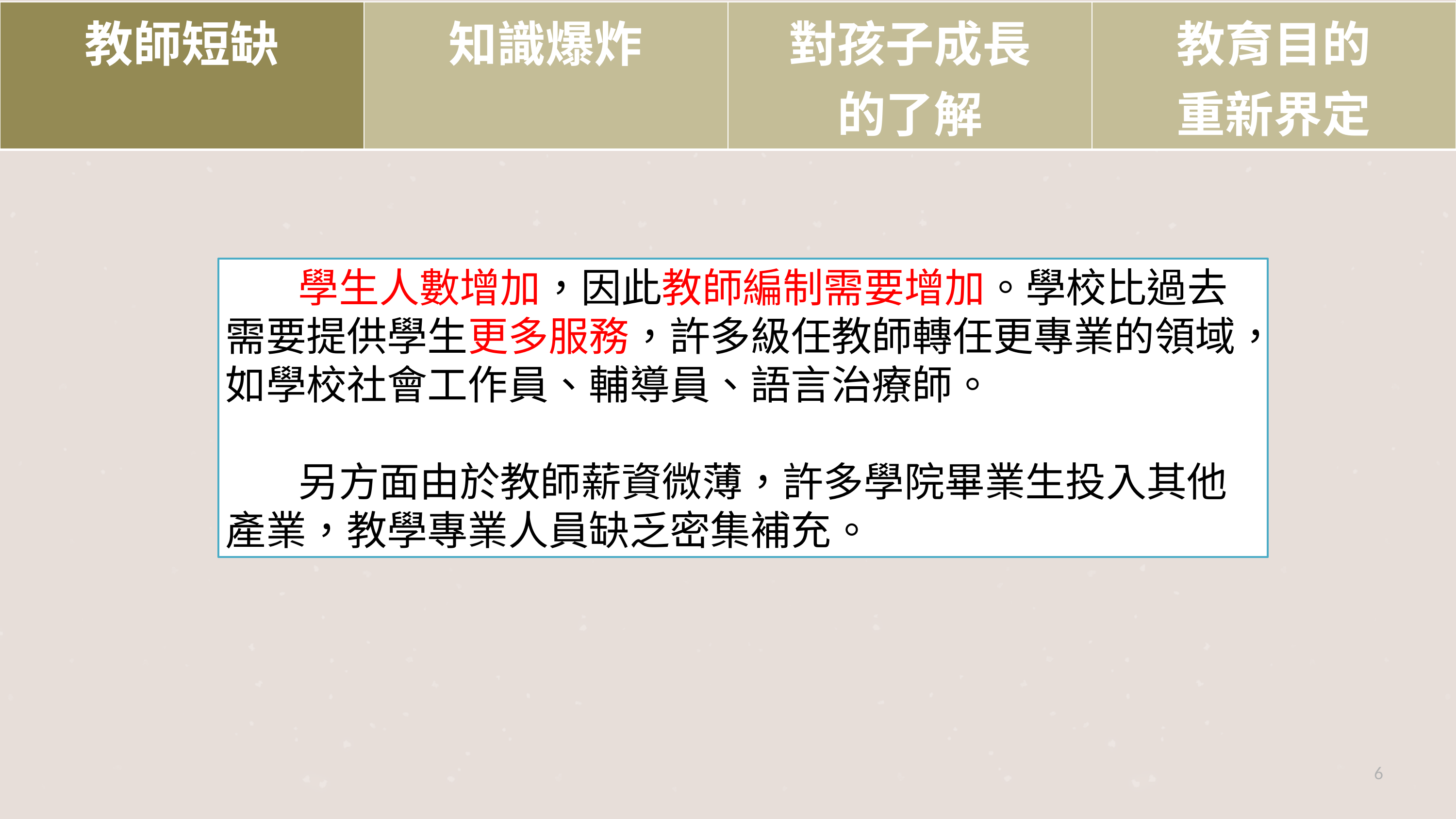

| 教師短缺 | 知識爆炸 | 對孩子成長 的了解 | 教育目的 重新界定 |
| --- | --- | --- | --- |
	學生人數增加，因此教師編制需要增加。學校比過去需要提供學生更多服務，許多級任教師轉任更專業的領域，如學校社會工作員、輔導員、語言治療師。

	另方面由於教師薪資微薄，許多學院畢業生投入其他產業，教學專業人員缺乏密集補充。
6